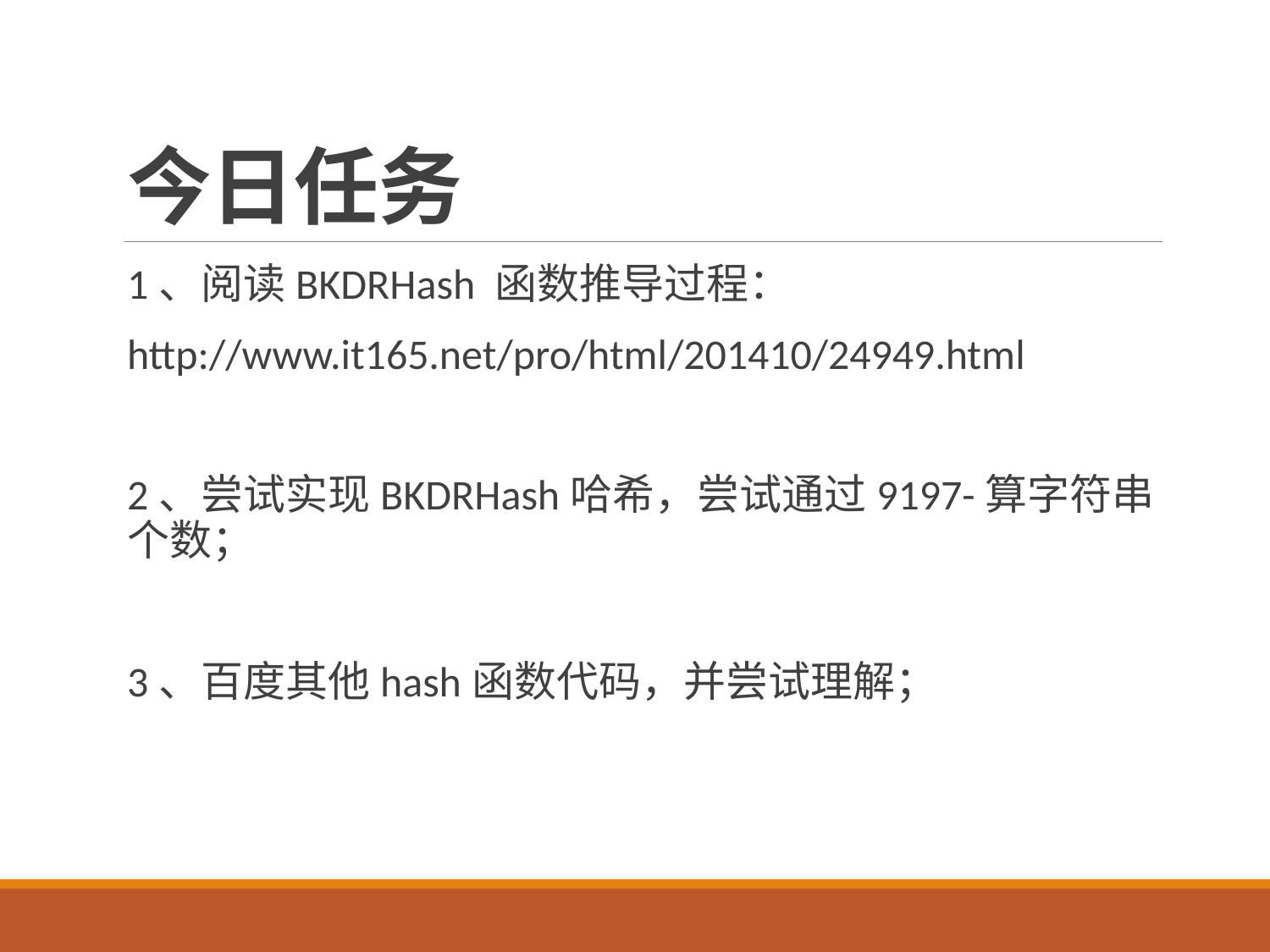

# 今日任务
1、阅读BKDRHash 函数推导过程：
http://www.it165.net/pro/html/201410/24949.html

2、尝试实现BKDRHash哈希，尝试通过9197-算字符串个数；

3、百度其他hash函数代码，并尝试理解；